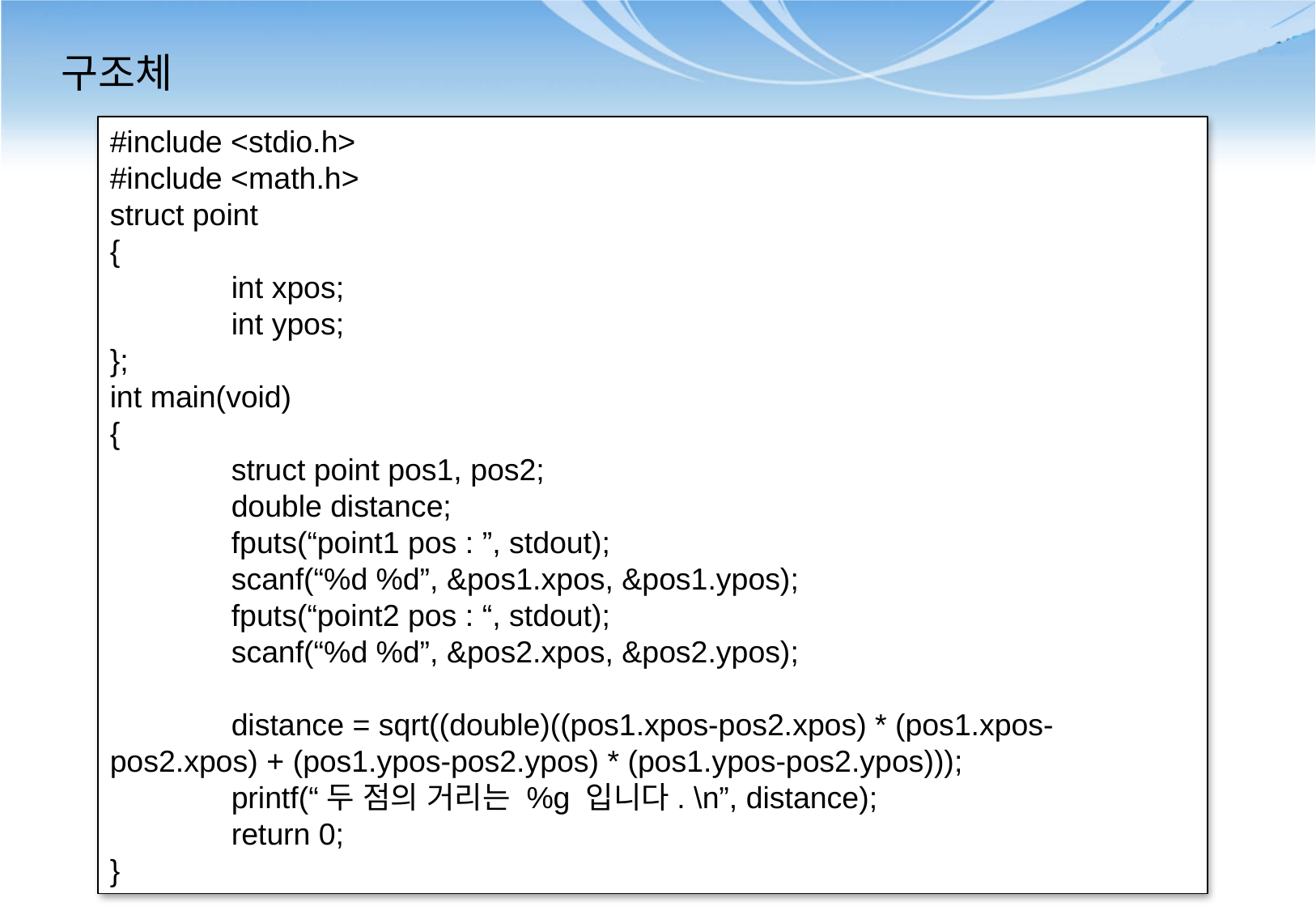

# 구조체
#include <stdio.h>
#include <math.h>
struct point
{
	int xpos;
	int ypos;
};
int main(void)
{
	struct point pos1, pos2;
	double distance;
	fputs(“point1 pos : ”, stdout);
	scanf(“%d %d”, &pos1.xpos, &pos1.ypos);
	fputs(“point2 pos : “, stdout);
	scanf(“%d %d”, &pos2.xpos, &pos2.ypos);

	distance = sqrt((double)((pos1.xpos-pos2.xpos) * (pos1.xpos-	pos2.xpos) + (pos1.ypos-pos2.ypos) * (pos1.ypos-pos2.ypos)));
	printf(“두 점의 거리는 %g 입니다. \n”, distance);
	return 0;
}